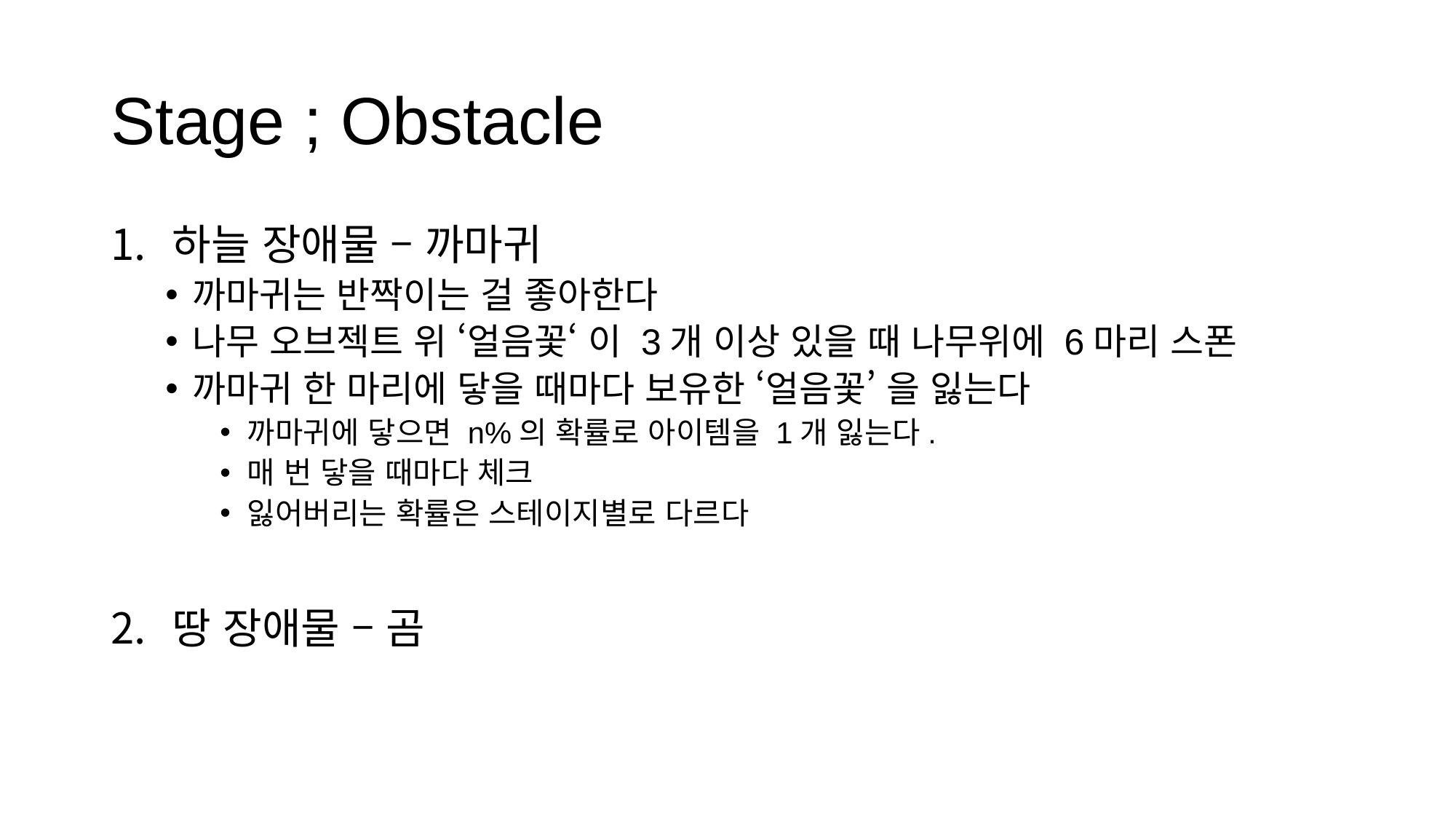

# Stage ; Obstacle
하늘 장애물 – 까마귀
까마귀는 반짝이는 걸 좋아한다
나무 오브젝트 위 ‘얼음꽃‘ 이 3개 이상 있을 때 나무위에 6마리 스폰
까마귀 한 마리에 닿을 때마다 보유한 ‘얼음꽃’ 을 잃는다
까마귀에 닿으면 n%의 확률로 아이템을 1개 잃는다.
매 번 닿을 때마다 체크
잃어버리는 확률은 스테이지별로 다르다

땅 장애물 – 곰